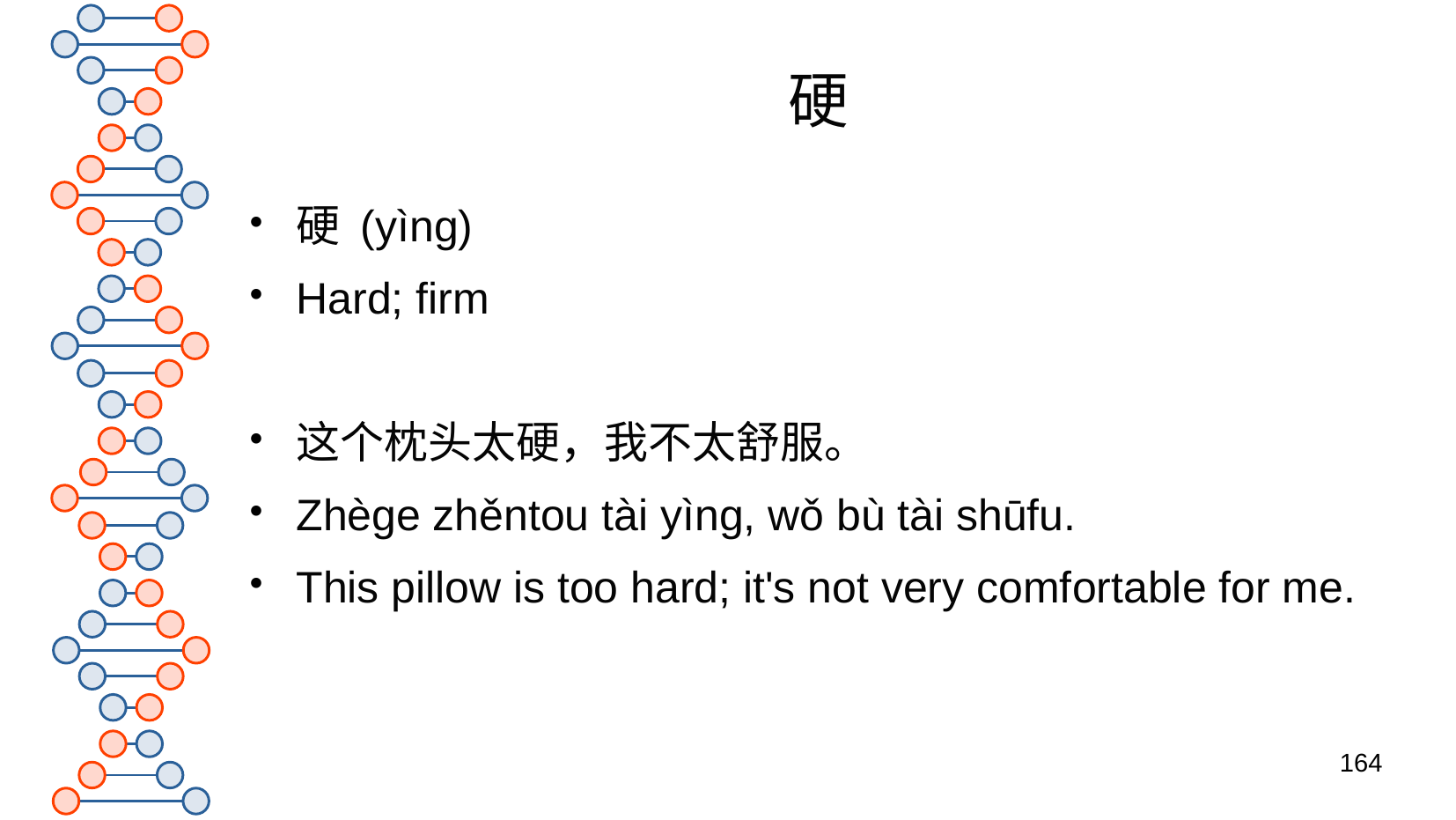

# 硬
硬 (yìng)
Hard; firm

这个枕头太硬，我不太舒服。
Zhège zhěntou tài yìng, wǒ bù tài shūfu.
This pillow is too hard; it's not very comfortable for me.

164